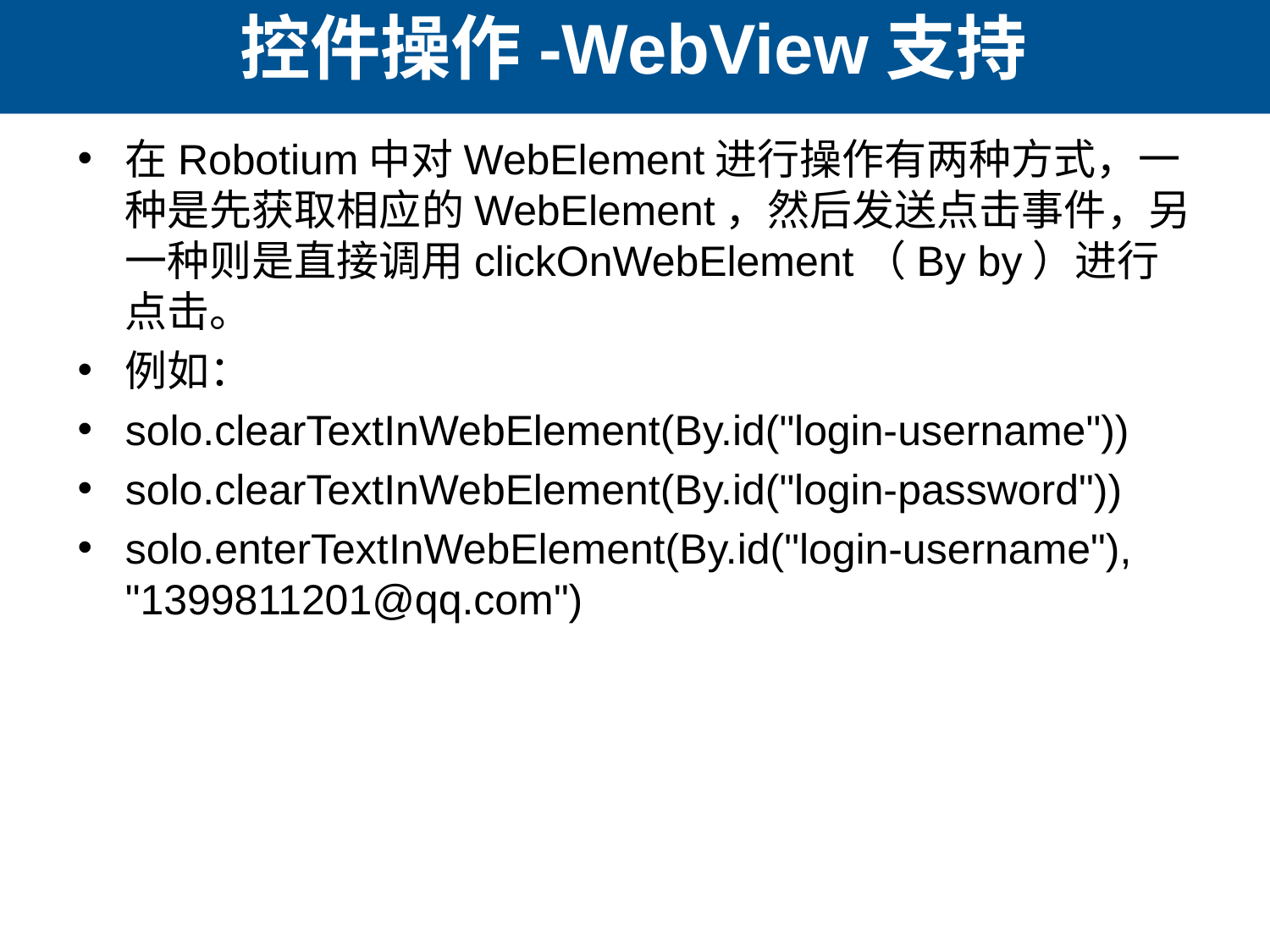

# 控件操作-WebView支持
在Robotium中对WebElement进行操作有两种方式，一种是先获取相应的WebElement，然后发送点击事件，另一种则是直接调用clickOnWebElement（By by）进行点击。
例如：
solo.clearTextInWebElement(By.id("login-username"))
solo.clearTextInWebElement(By.id("login-password"))
solo.enterTextInWebElement(By.id("login-username"), "1399811201@qq.com")